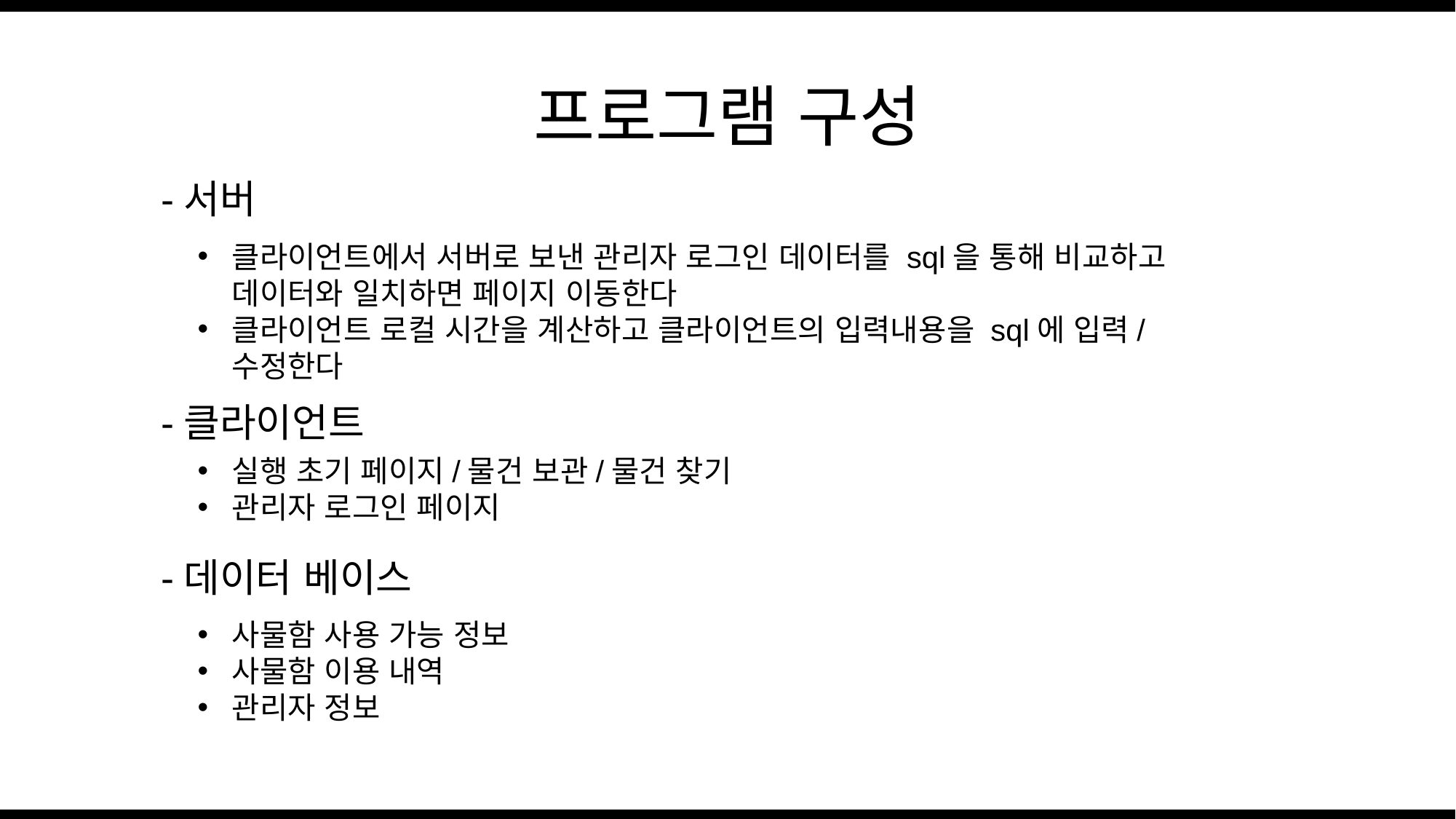

# 프로그램 구성
-서버
클라이언트에서 서버로 보낸 관리자 로그인 데이터를 sql을 통해 비교하고 데이터와 일치하면 페이지 이동한다
클라이언트 로컬 시간을 계산하고 클라이언트의 입력내용을 sql에 입력/수정한다
-클라이언트
실행 초기 페이지/물건 보관/물건 찾기
관리자 로그인 페이지
-데이터 베이스
사물함 사용 가능 정보
사물함 이용 내역
관리자 정보